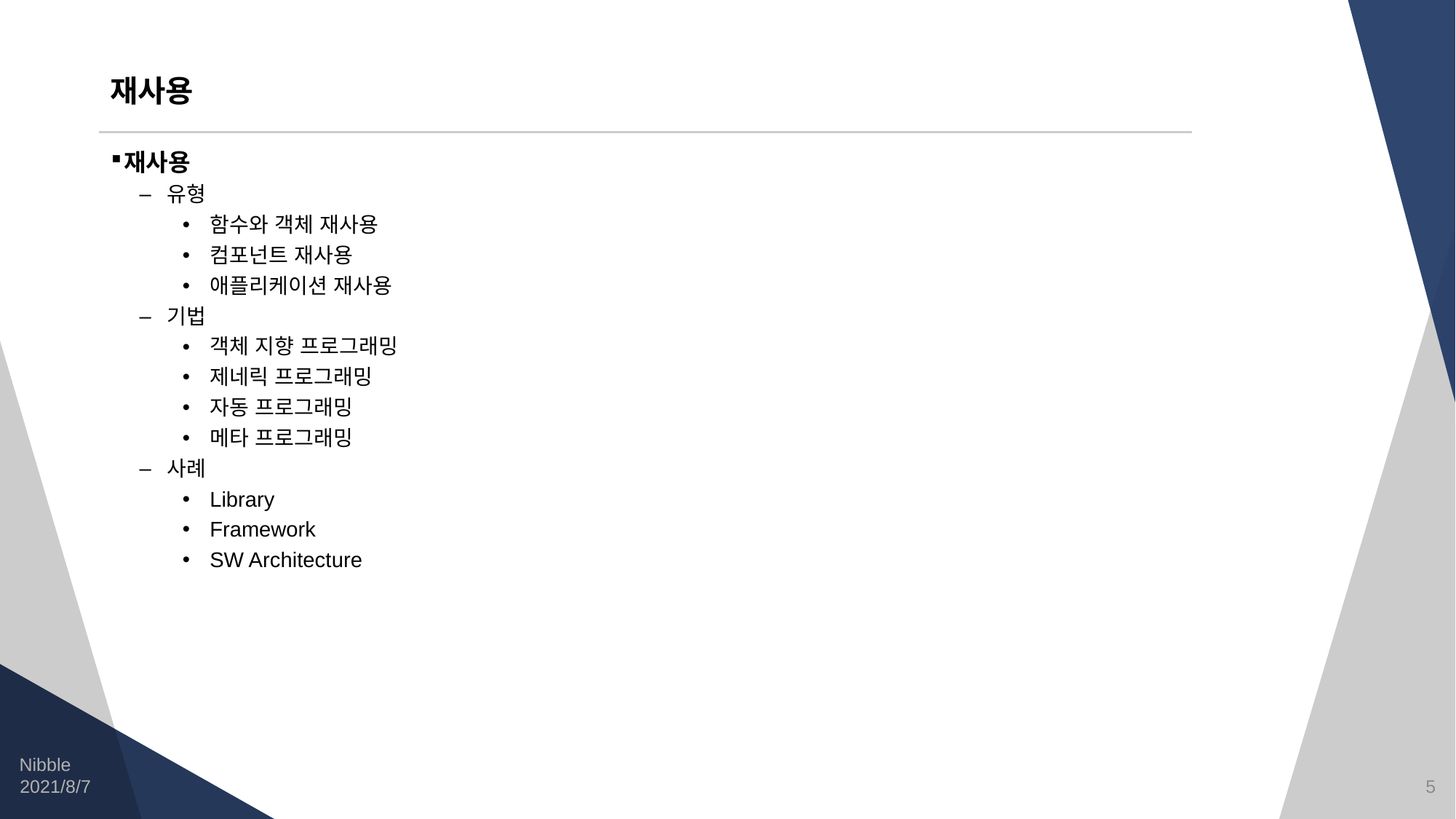

# 재사용

재사용
유형
함수와 객체 재사용
컴포넌트 재사용
애플리케이션 재사용
기법
객체 지향 프로그래밍
제네릭 프로그래밍
자동 프로그래밍
메타 프로그래밍
사례
Library
Framework
SW Architecture
Nibble
2021/8/7
5